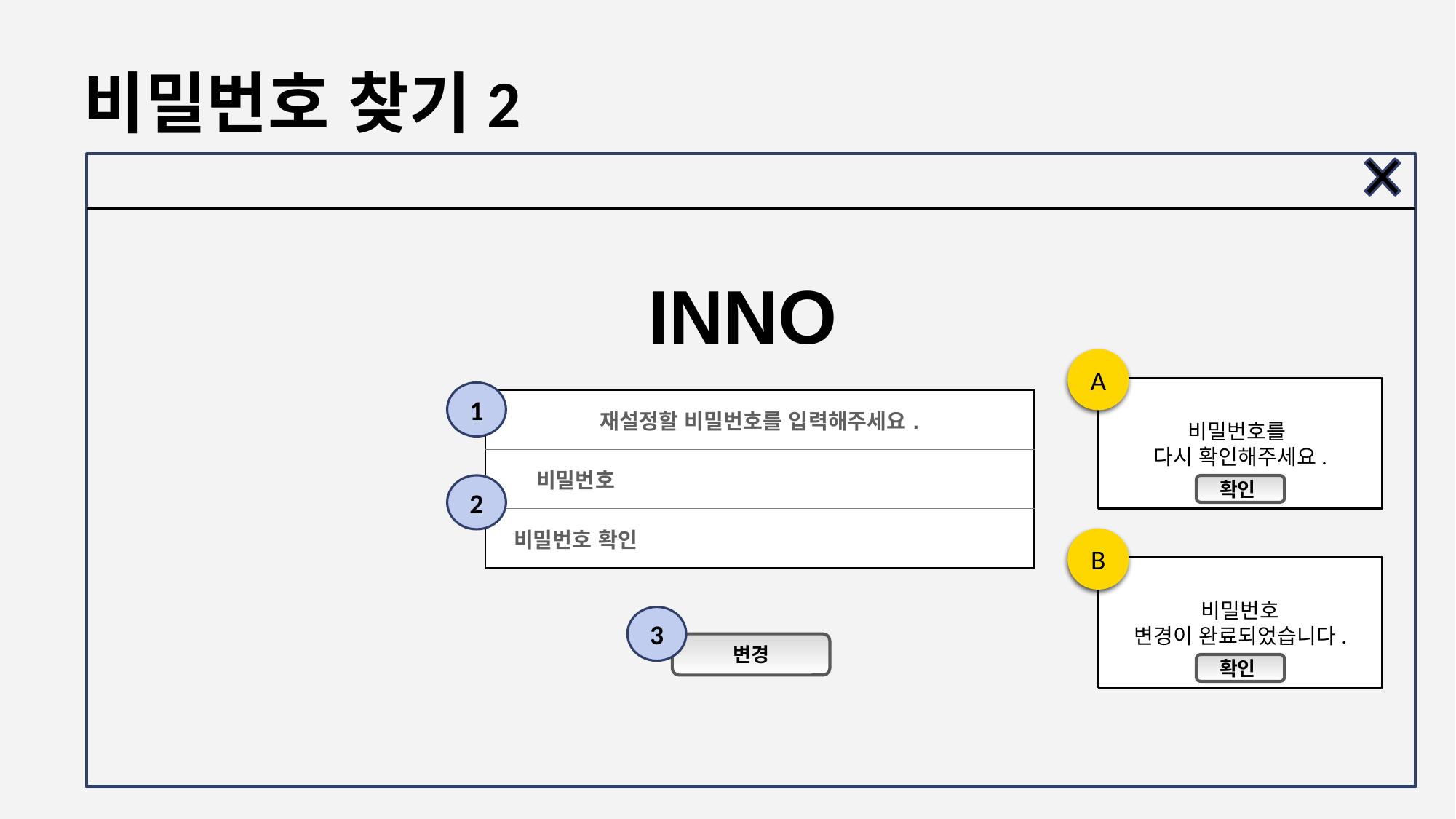

# 비밀번호 찾기2

INNO
A
비밀번호를
다시 확인해주세요.
1
| 재설정할 비밀번호를 입력해주세요. |  |
| --- | --- |
| 비밀번호 |  |
| 비밀번호 확인 |  |
2
확인
B
비밀번호
변경이 완료되었습니다.
3
변경
확인